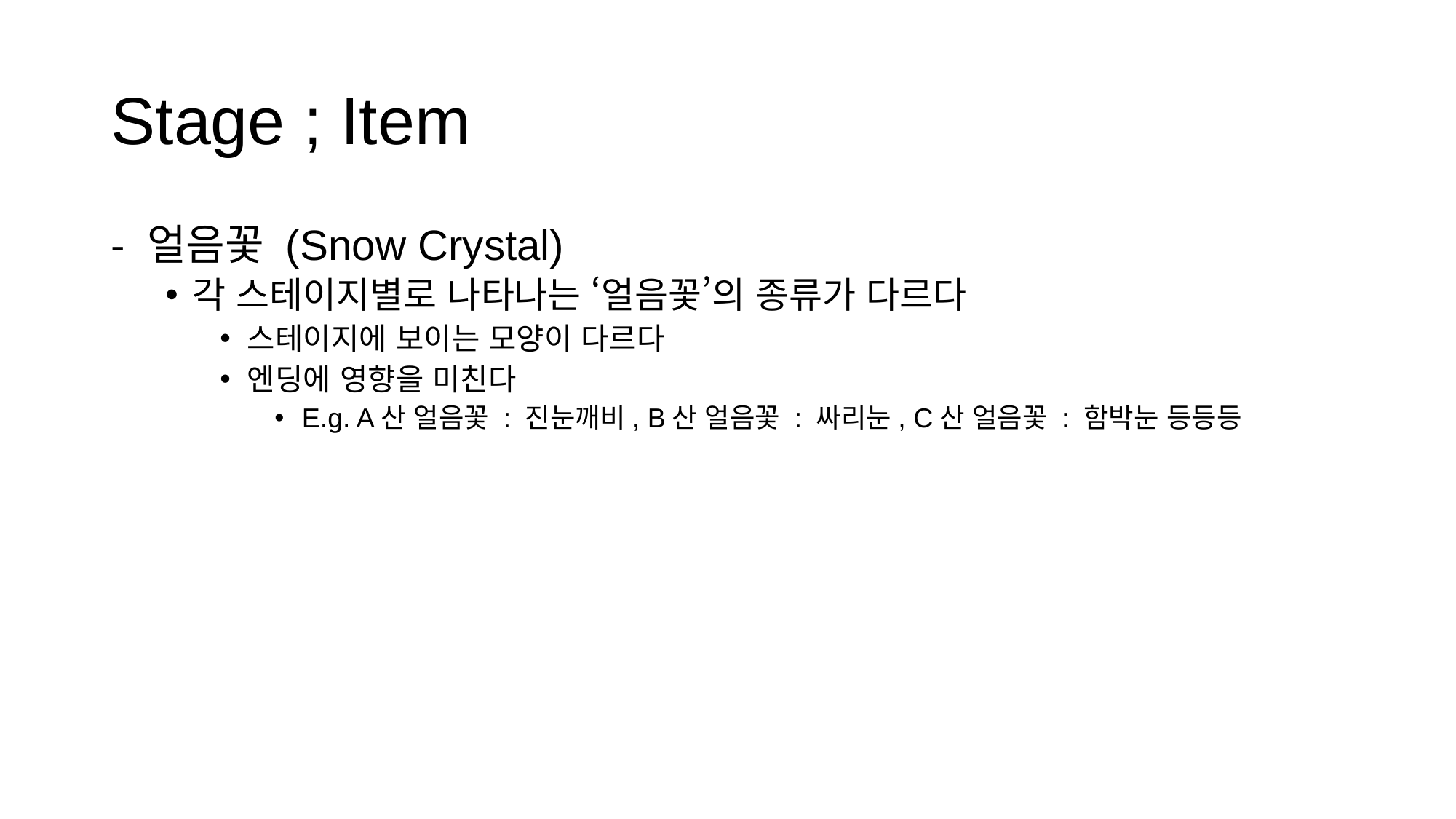

# Stage ; Item
- 얼음꽃 (Snow Crystal)
각 스테이지별로 나타나는 ‘얼음꽃’의 종류가 다르다
스테이지에 보이는 모양이 다르다
엔딩에 영향을 미친다
E.g. A산 얼음꽃 : 진눈깨비, B산 얼음꽃 : 싸리눈, C산 얼음꽃 : 함박눈 등등등